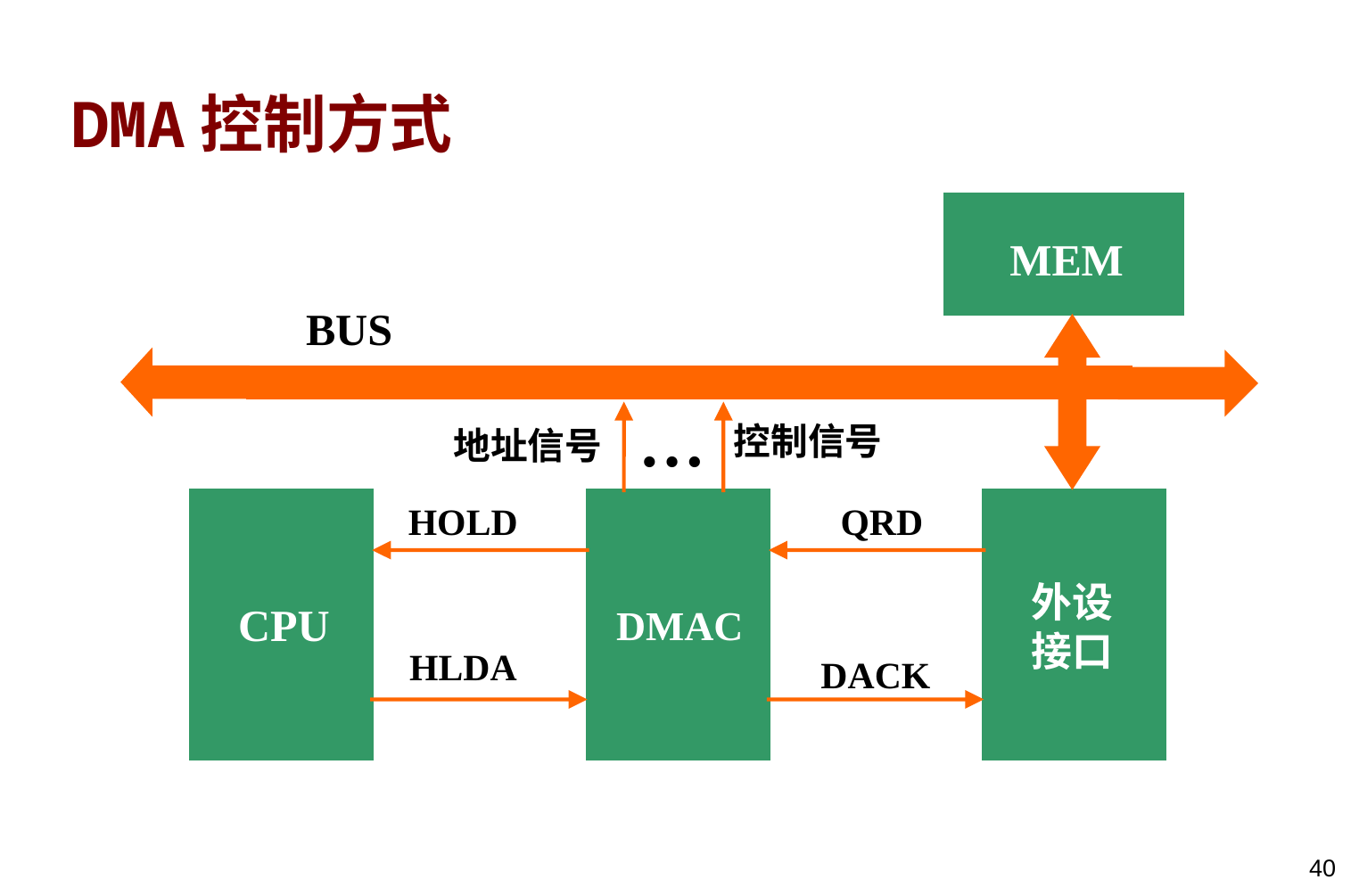

# DMA控制方式

MEM
BUS

…

控制信号
地址信号

QRD
HOLD

外设
接口
CPU
DMAC
HLDA
DACK

40